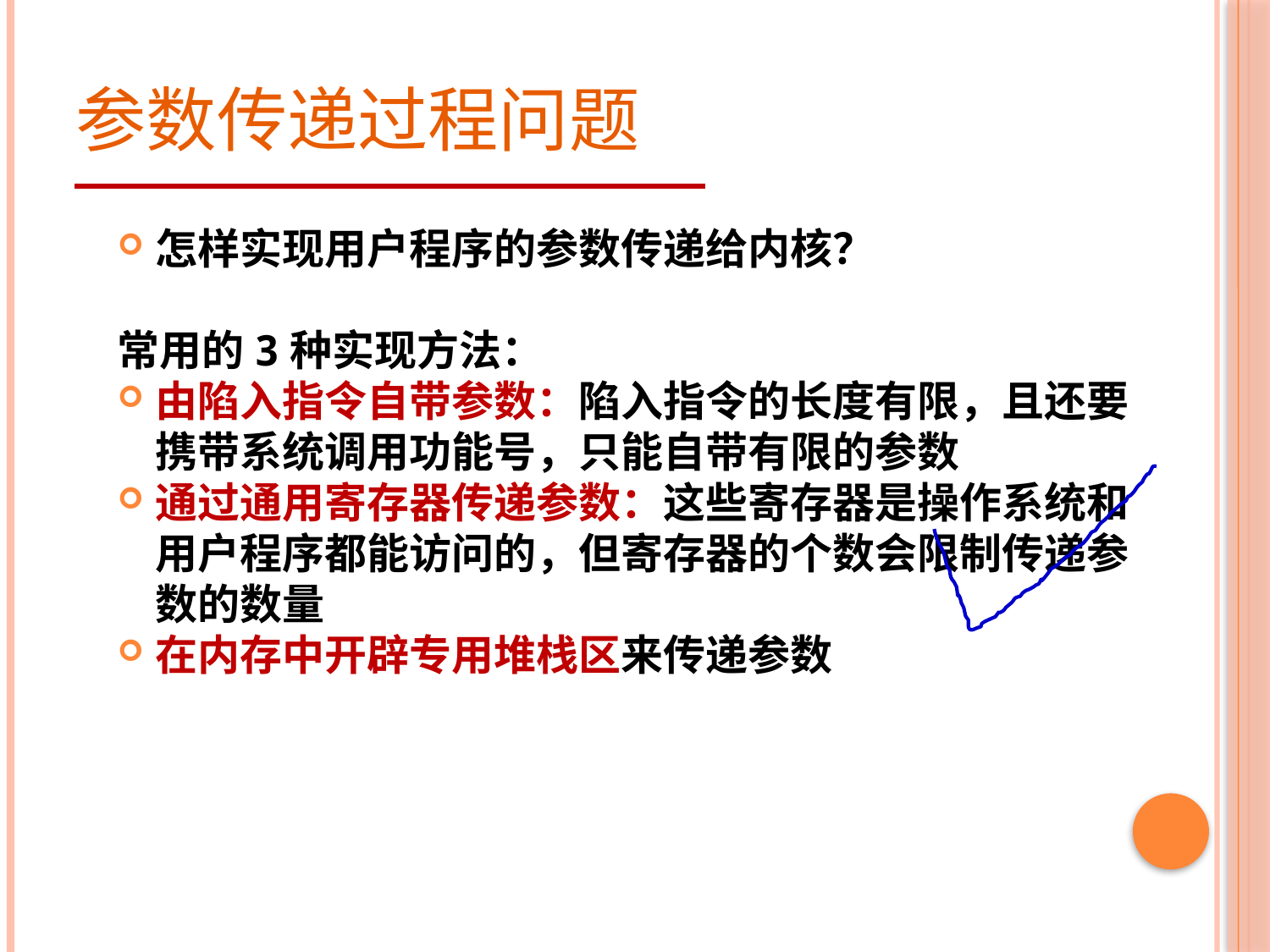

# 参数传递过程问题
怎样实现用户程序的参数传递给内核？

常用的3种实现方法：
由陷入指令自带参数：陷入指令的长度有限，且还要携带系统调用功能号，只能自带有限的参数
通过通用寄存器传递参数：这些寄存器是操作系统和用户程序都能访问的，但寄存器的个数会限制传递参数的数量
在内存中开辟专用堆栈区来传递参数